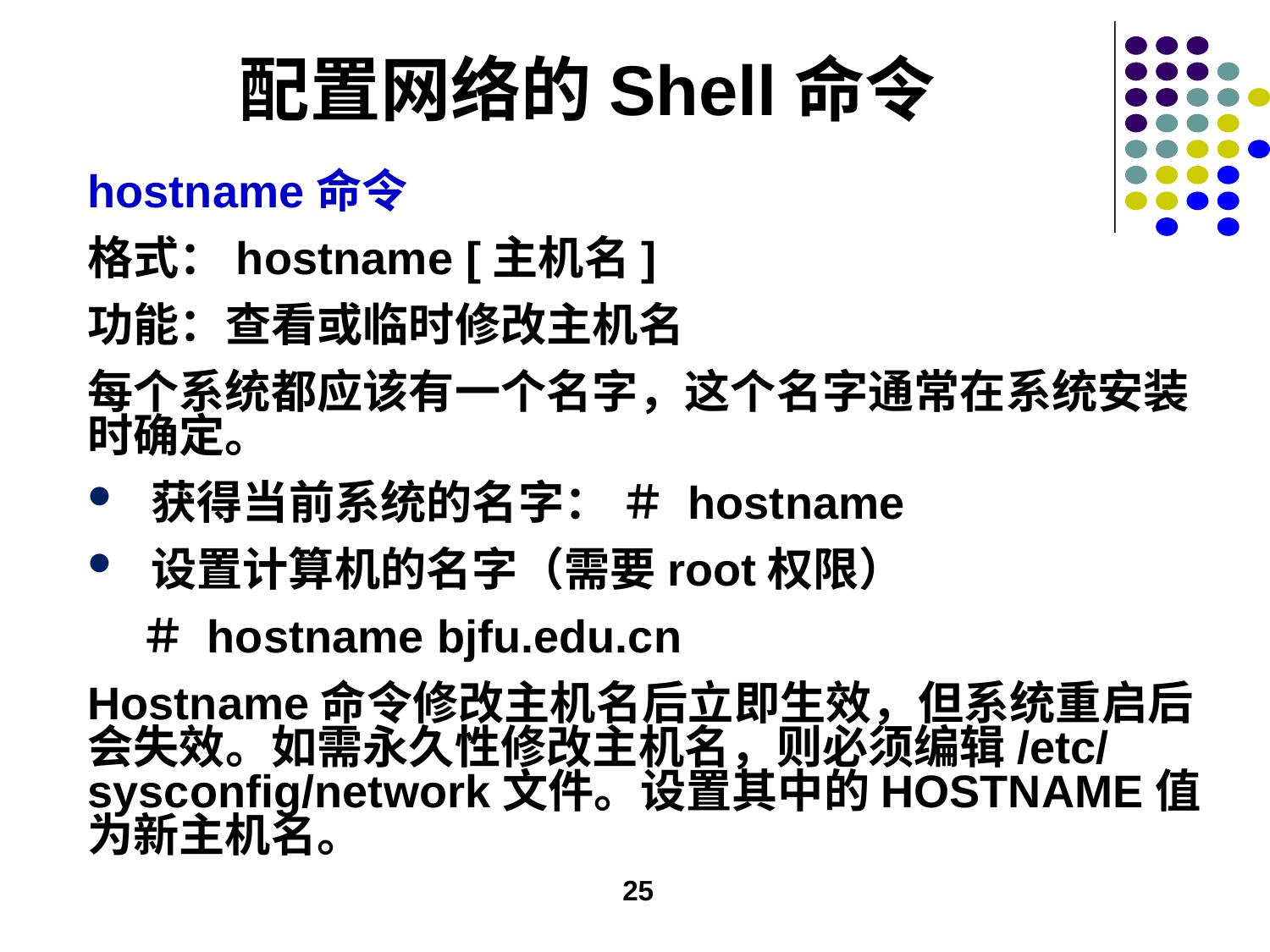

# 配置网络的Shell命令
hostname命令
格式：hostname [主机名]
功能：查看或临时修改主机名
每个系统都应该有一个名字，这个名字通常在系统安装时确定。
获得当前系统的名字： ＃ hostname
设置计算机的名字（需要root权限）
    ＃ hostname bjfu.edu.cn
Hostname命令修改主机名后立即生效，但系统重启后会失效。如需永久性修改主机名，则必须编辑/etc/sysconfig/network文件。设置其中的HOSTNAME值为新主机名。

25